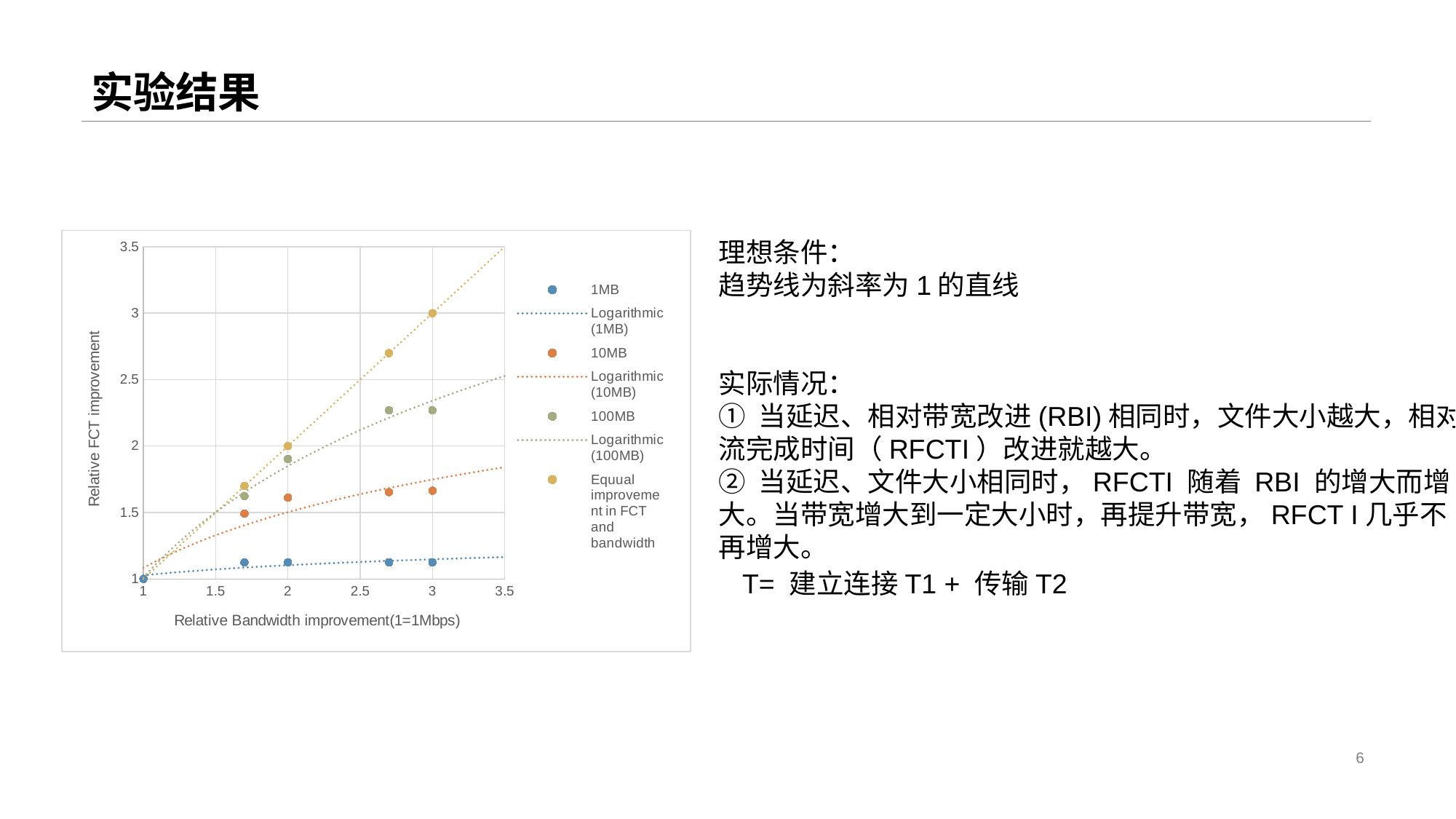

# 实验结果

### Chart

| Category | 1MB | 10MB | 100MB | Equual improvement in FCT and bandwidth |
|---|---|---|---|---|
理想条件：
趋势线为斜率为1的直线

实际情况：
① 当延迟、相对带宽改进(RBI)相同时，文件大小越大，相对流完成时间（RFCTI）改进就越大。
② 当延迟、文件大小相同时，RFCTI 随着 RBI 的增大而增大。当带宽增大到一定大小时，再提升带宽，RFCT I几乎不再增大。
T= 建立连接T1 + 传输T2
6